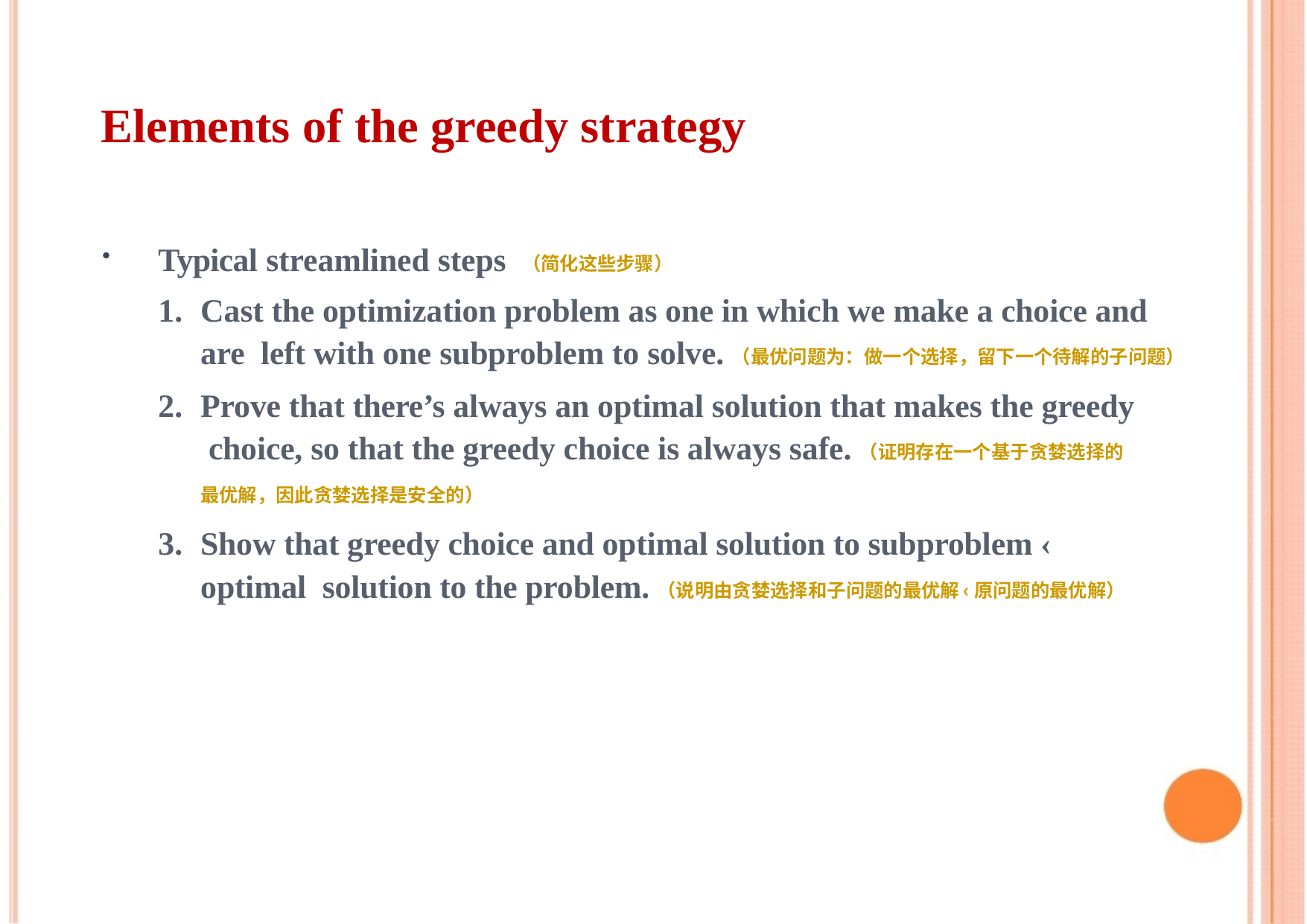

# Elements of the greedy strategy
Typical streamlined steps （简化这些步骤）
Cast the optimization problem as one in which we make a choice and are  left with one subproblem to solve.（最优问题为：做一个选择，留下一个待解的子问题）
Prove that there’s always an optimal solution that makes the greedy  choice, so that the greedy choice is always safe.（证明存在一个基于贪婪选择的最优解，因此贪婪选择是安全的）
Show that greedy choice and optimal solution to subproblem ‹ optimal  solution to the problem.（说明由贪婪选择和子问题的最优解 ‹ 原问题的最优解）

29